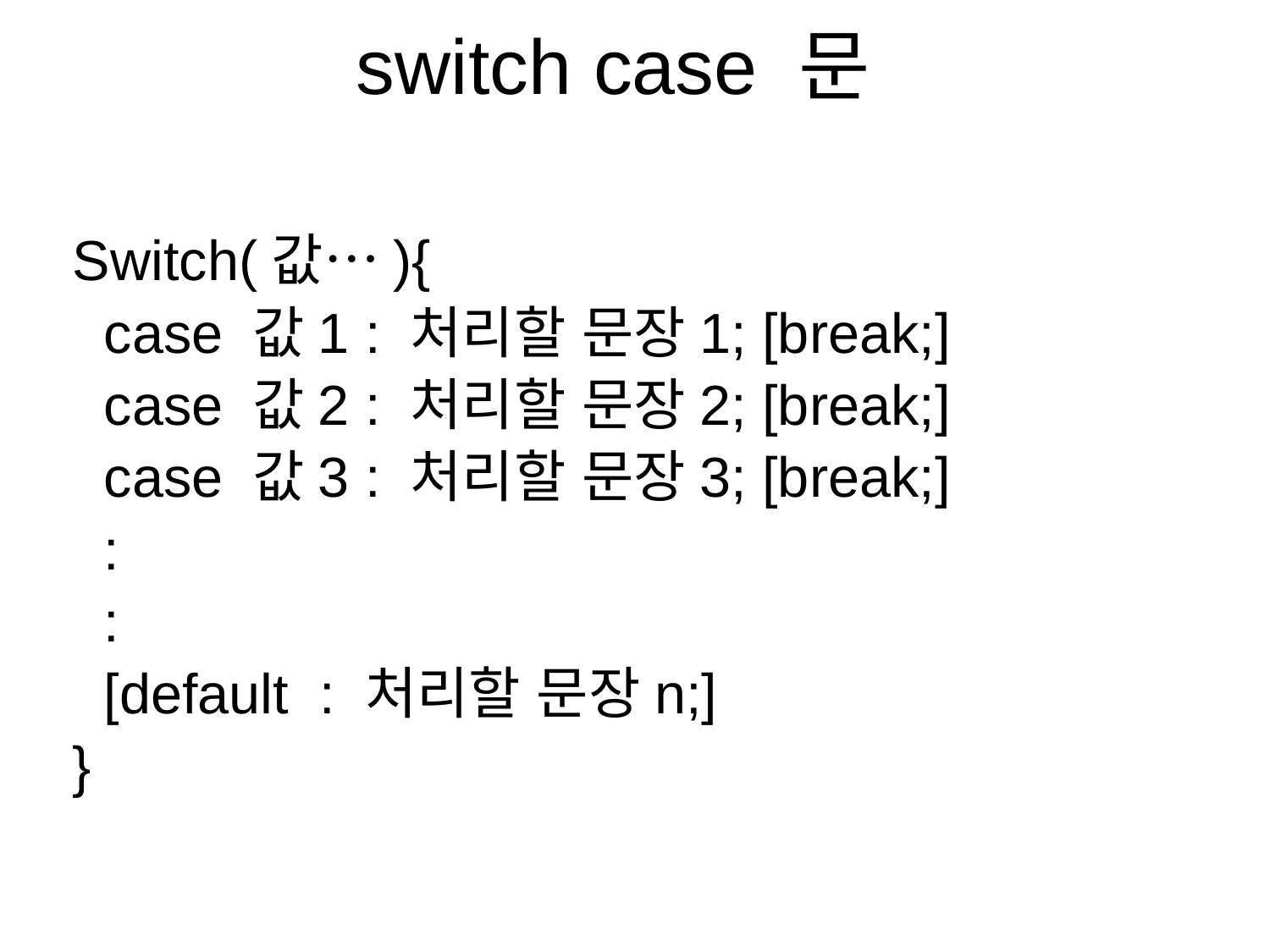

# switch case 문

Switch(값…){
  case 값1 : 처리할 문장1; [break;]
  case 값2 : 처리할 문장2; [break;]
  case 값3 : 처리할 문장3; [break;]
  :
  :
  [default  : 처리할 문장n;]
}